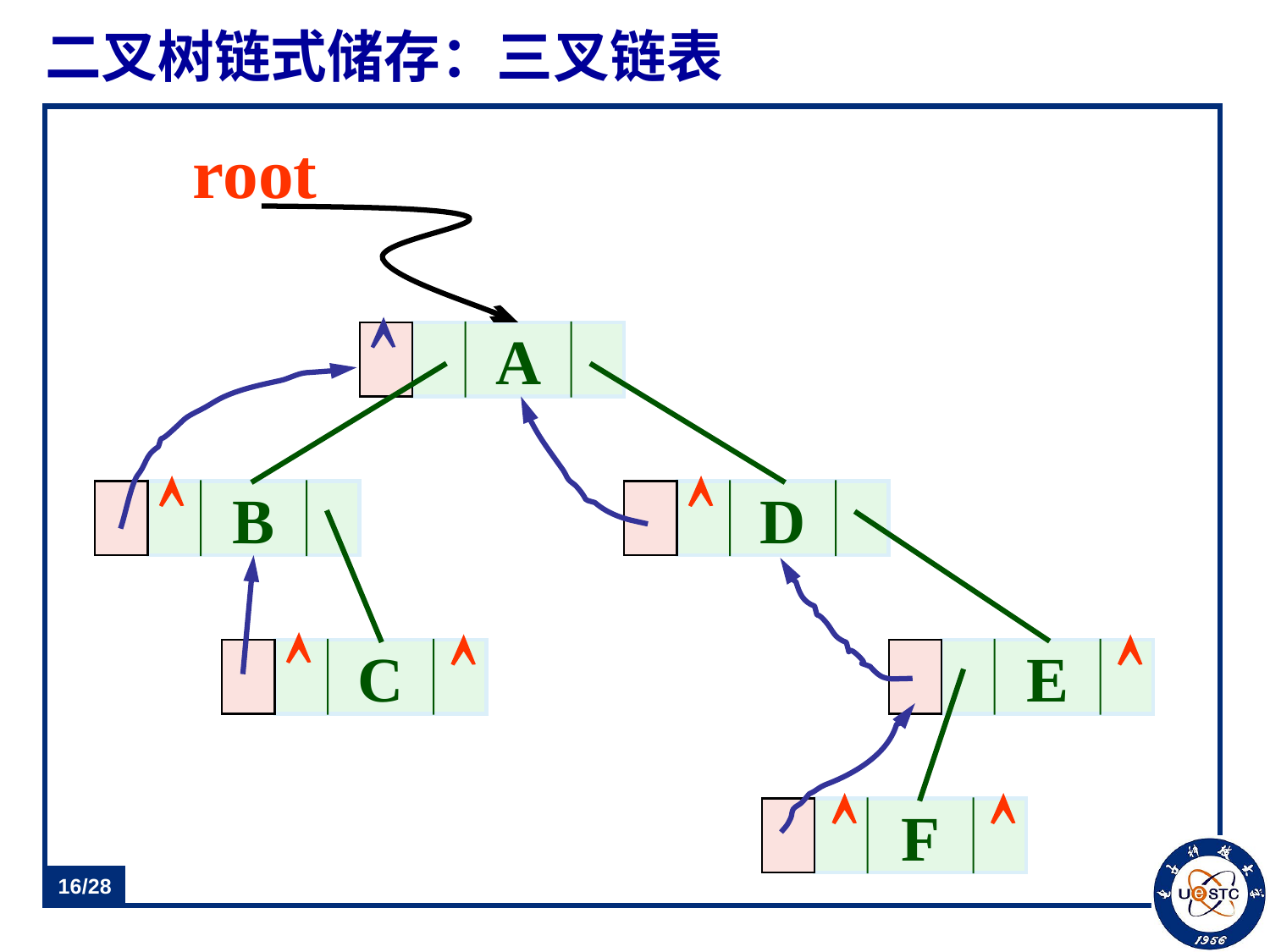

# 二叉树链式储存：三叉链表
root

∧

A

∧
∧

B

D

∧
∧
∧

C

E

∧
∧

F

16/28